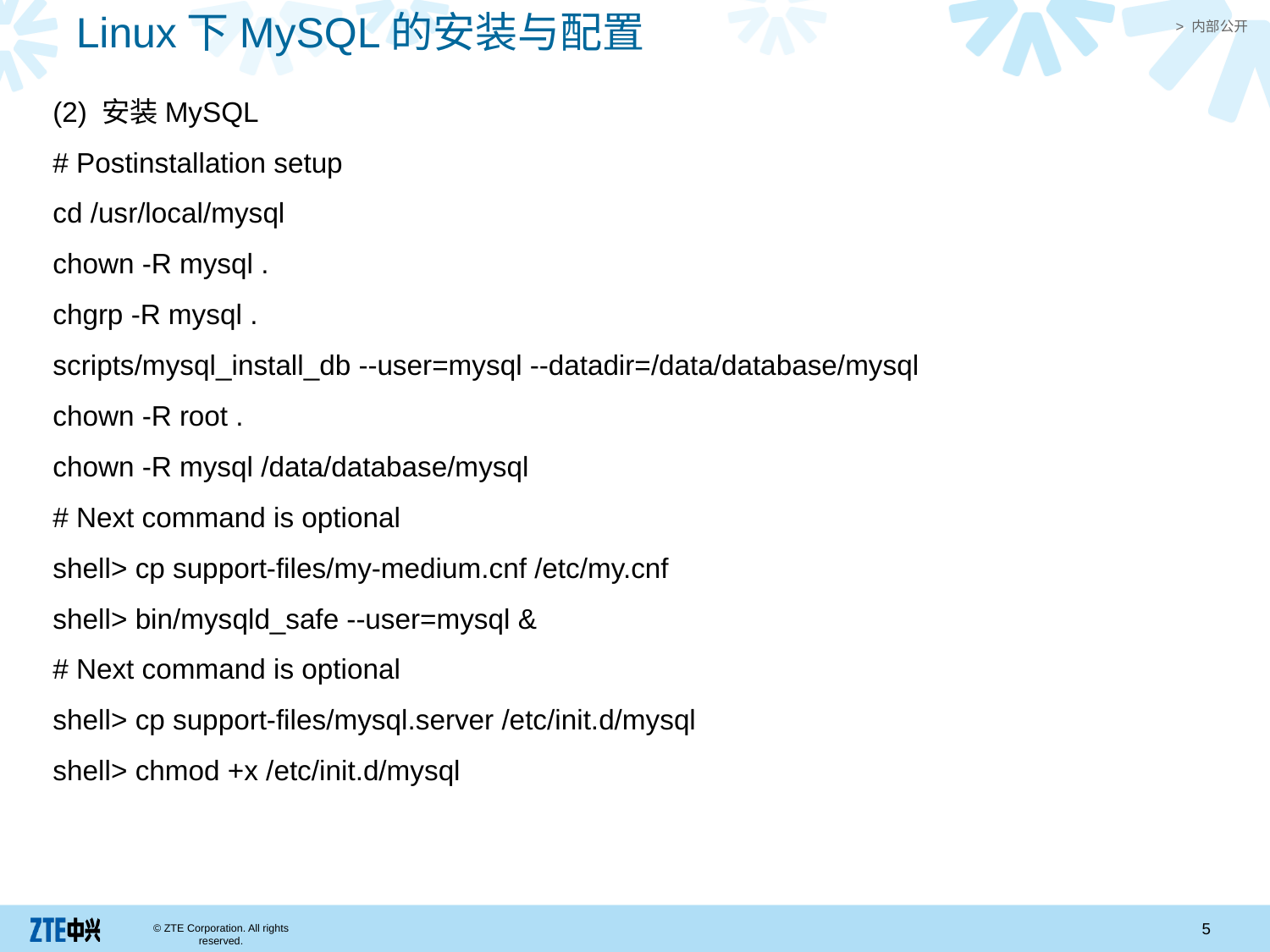

Linux下MySQL的安装与配置
(2) 安装MySQL
# Postinstallation setup
cd /usr/local/mysql
chown -R mysql .
chgrp -R mysql .
scripts/mysql_install_db --user=mysql --datadir=/data/database/mysql
chown -R root .
chown -R mysql /data/database/mysql
# Next command is optional
shell> cp support-files/my-medium.cnf /etc/my.cnf
shell> bin/mysqld_safe --user=mysql &
# Next command is optional
shell> cp support-files/mysql.server /etc/init.d/mysql
shell> chmod +x /etc/init.d/mysql
5